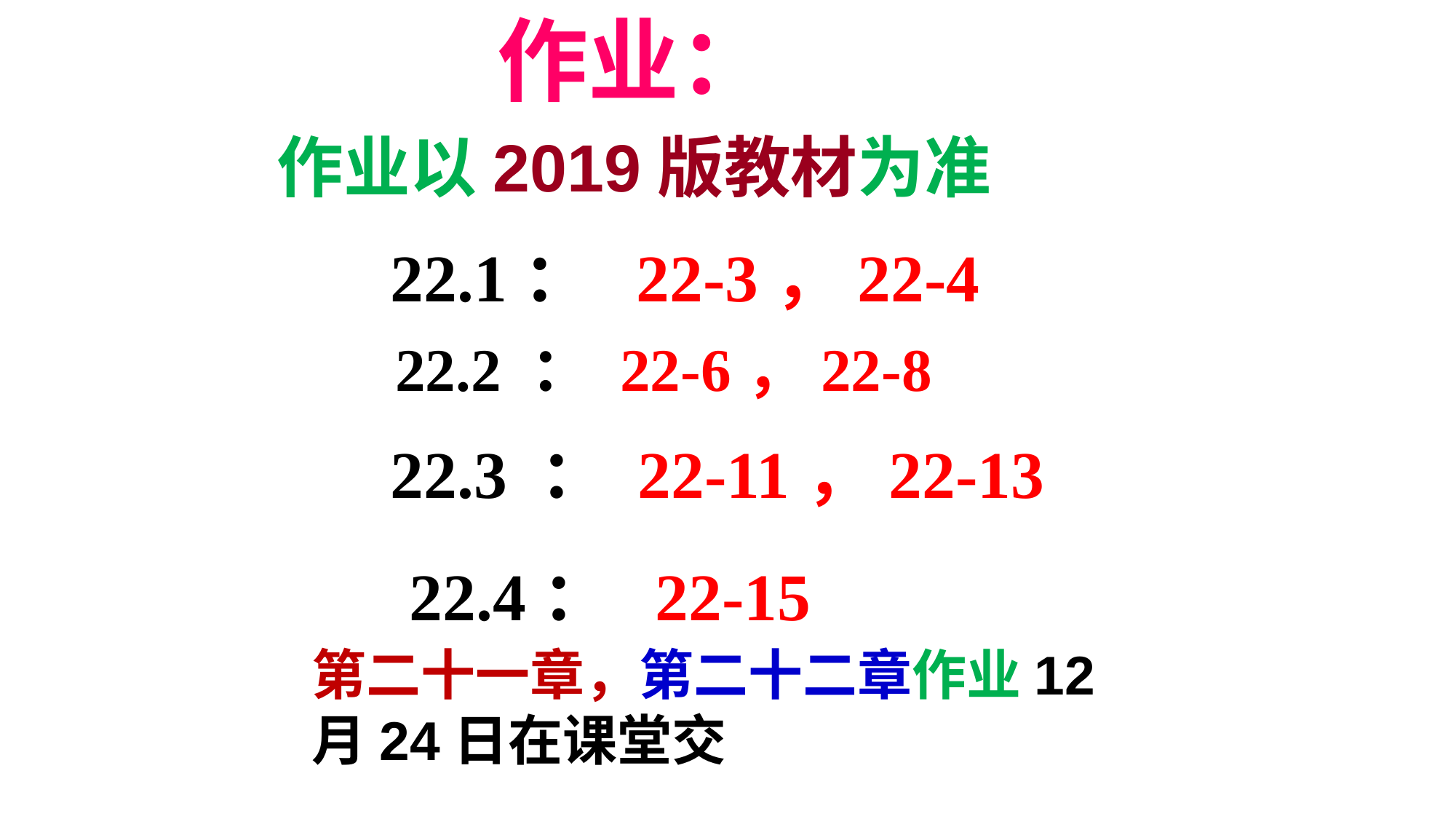

作业：
作业以2019版教材为准
22.1：  22-3，22-4
22.2 ： 22-6，22-8
22.3 ： 22-11，22-13
22.4：  22-15
第二十一章，第二十二章作业12月24日在课堂交